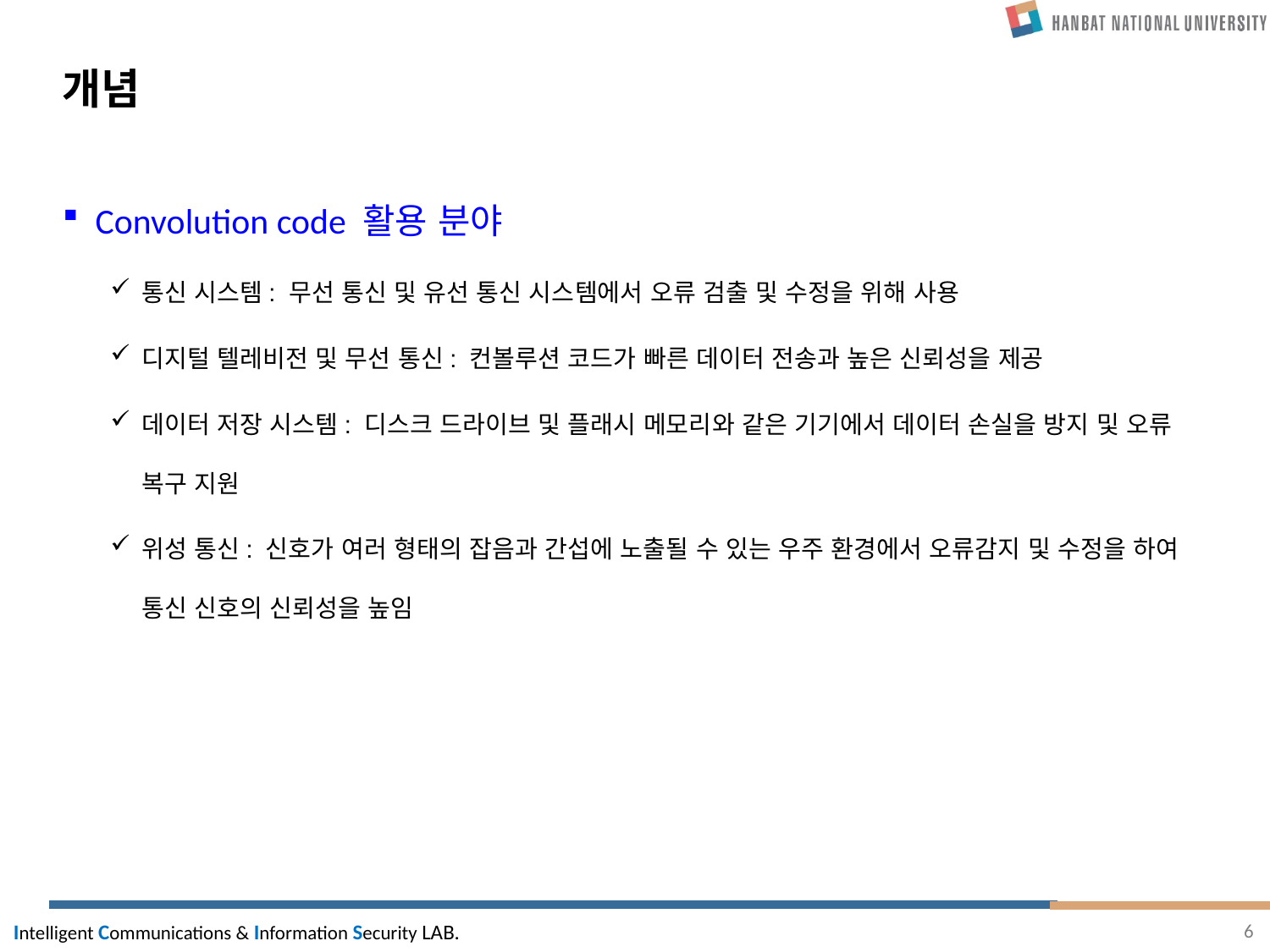

# 개념
Convolution code 활용 분야
통신 시스템: 무선 통신 및 유선 통신 시스템에서 오류 검출 및 수정을 위해 사용
디지털 텔레비전 및 무선 통신: 컨볼루션 코드가 빠른 데이터 전송과 높은 신뢰성을 제공
데이터 저장 시스템: 디스크 드라이브 및 플래시 메모리와 같은 기기에서 데이터 손실을 방지 및 오류 복구 지원
위성 통신: 신호가 여러 형태의 잡음과 간섭에 노출될 수 있는 우주 환경에서 오류감지 및 수정을 하여 통신 신호의 신뢰성을 높임

6